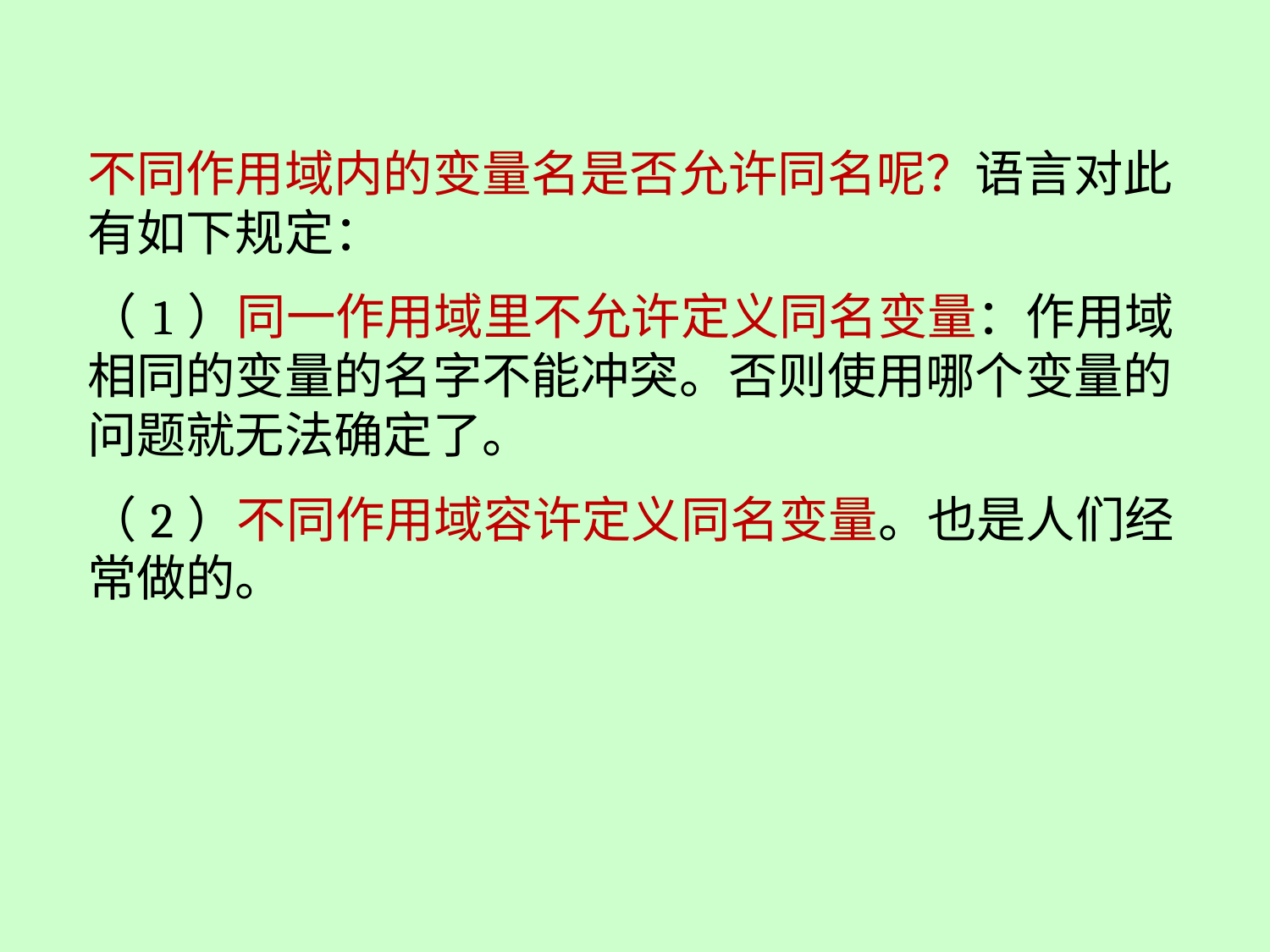

不同作用域内的变量名是否允许同名呢？语言对此有如下规定：
（1）同一作用域里不允许定义同名变量：作用域相同的变量的名字不能冲突。否则使用哪个变量的问题就无法确定了。
（2）不同作用域容许定义同名变量。也是人们经常做的。
36